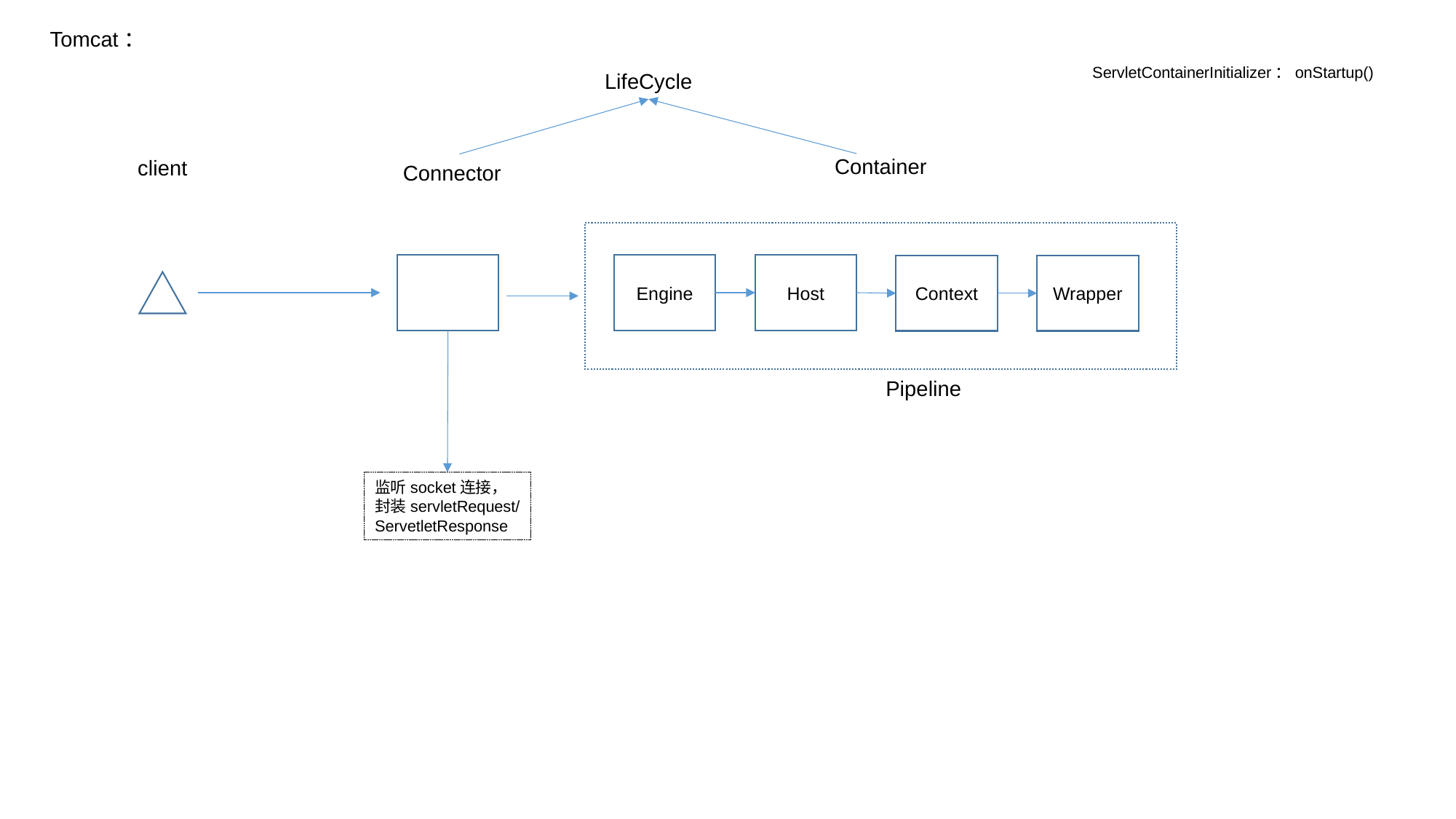

Tomcat：
ServletContainerInitializer：onStartup()
LifeCycle
Container
client
Connector

Engine
Host
Context
Wrapper

Pipeline
监听socket连接，
封装servletRequest/
ServetletResponse